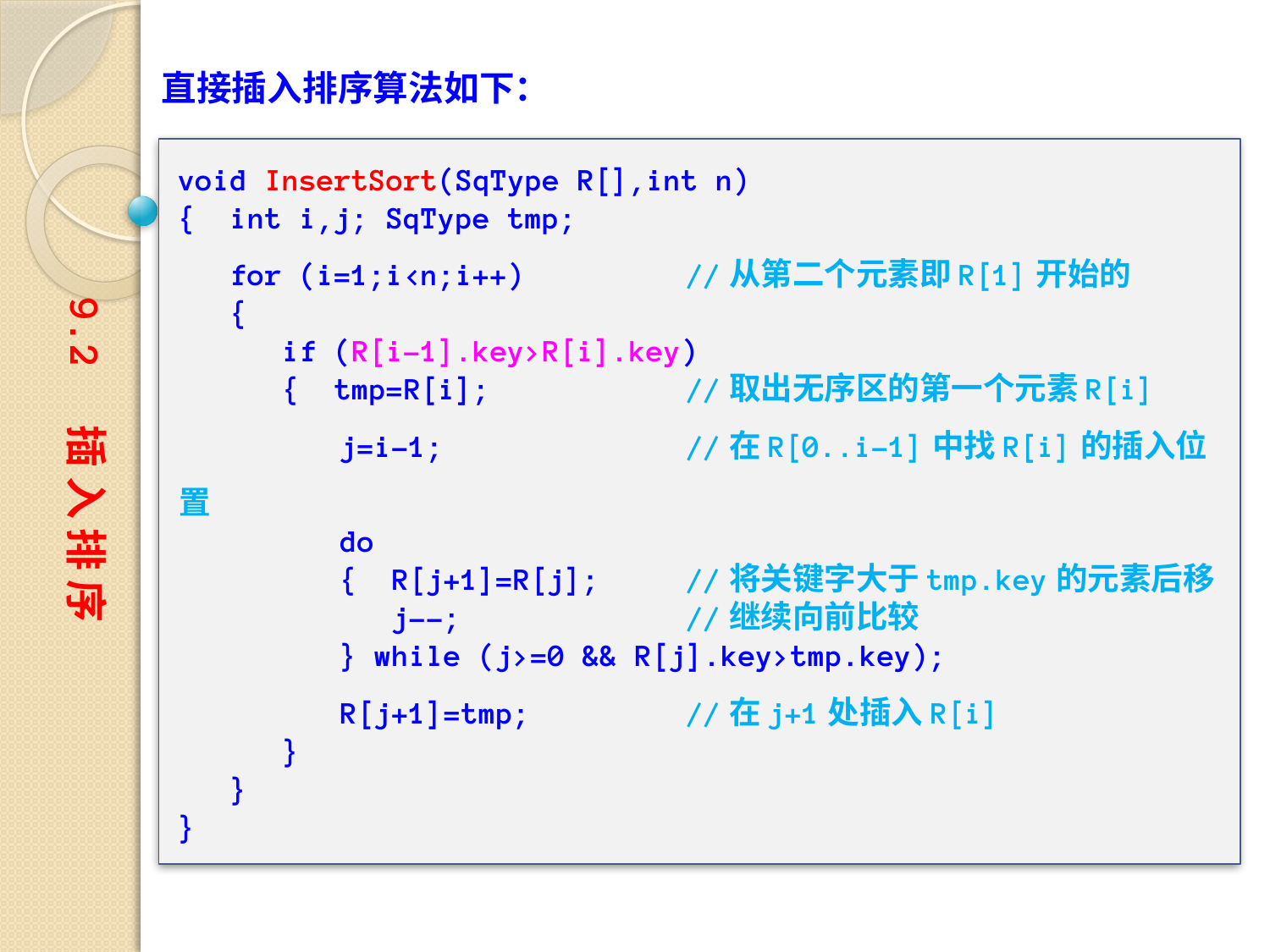

直接插入排序算法如下：
void InsertSort(SqType R[],int n)
{  int i,j; SqType tmp;
   for (i=1;i<n;i++)   	//从第二个元素即R[1]开始的
   {
      if (R[i-1].key>R[i].key)
      {  tmp=R[i];		//取出无序区的第一个元素R[i]
	  j=i-1;     		//在R[0..i-1]中找R[i]的插入位置
	  do
	  {  R[j+1]=R[j];	//将关键字大于tmp.key的元素后移
	     j--;		//继续向前比较
	  } while (j>=0 && R[j].key>tmp.key);
	  R[j+1]=tmp;		//在j+1处插入R[i]
      }
   }
}
9.2  插 入 排 序